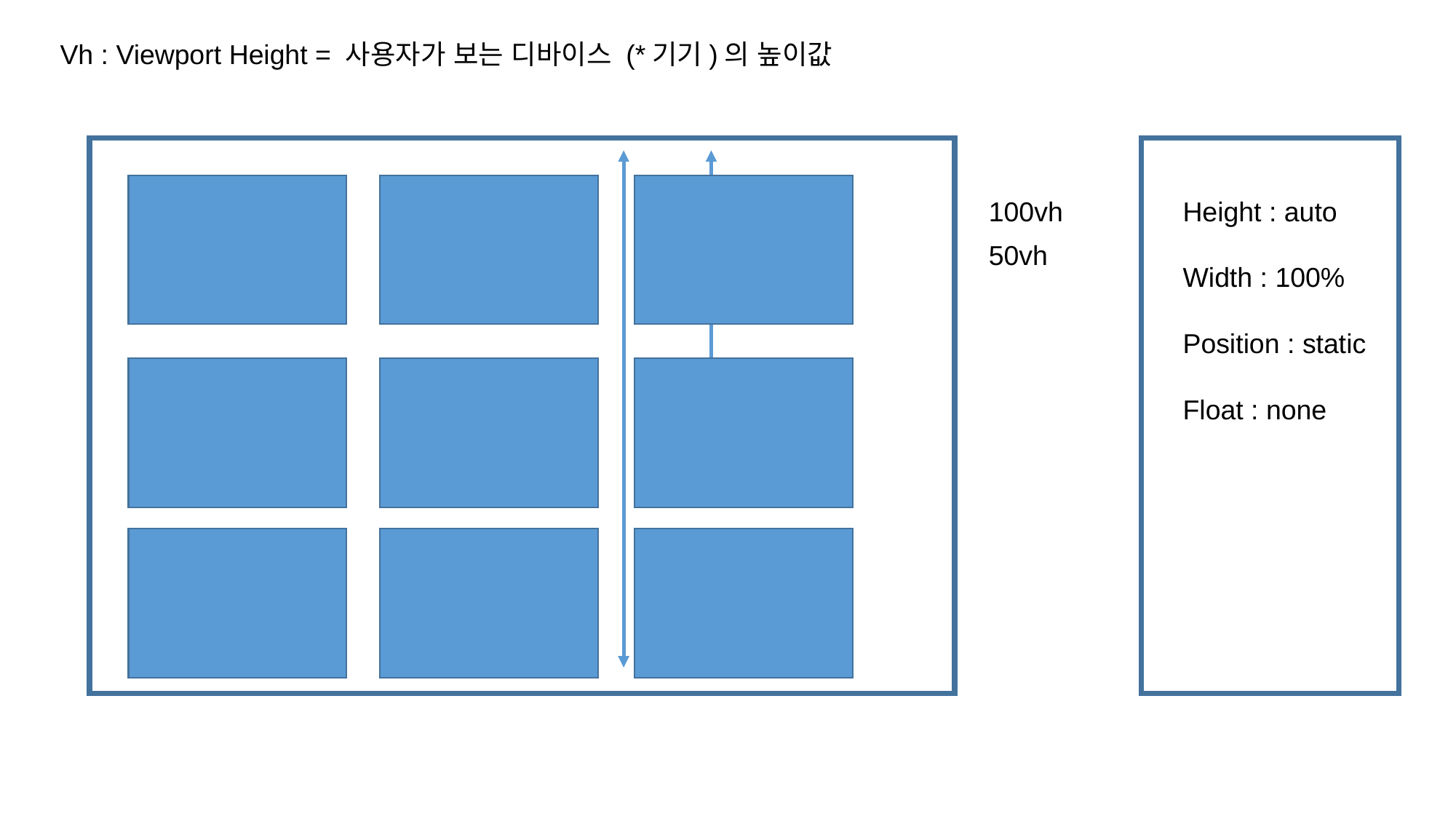

Vh : Viewport Height = 사용자가 보는 디바이스 (*기기)의 높이값

100vh
Height : auto
50vh
Width : 100%
Position : static

Float : none